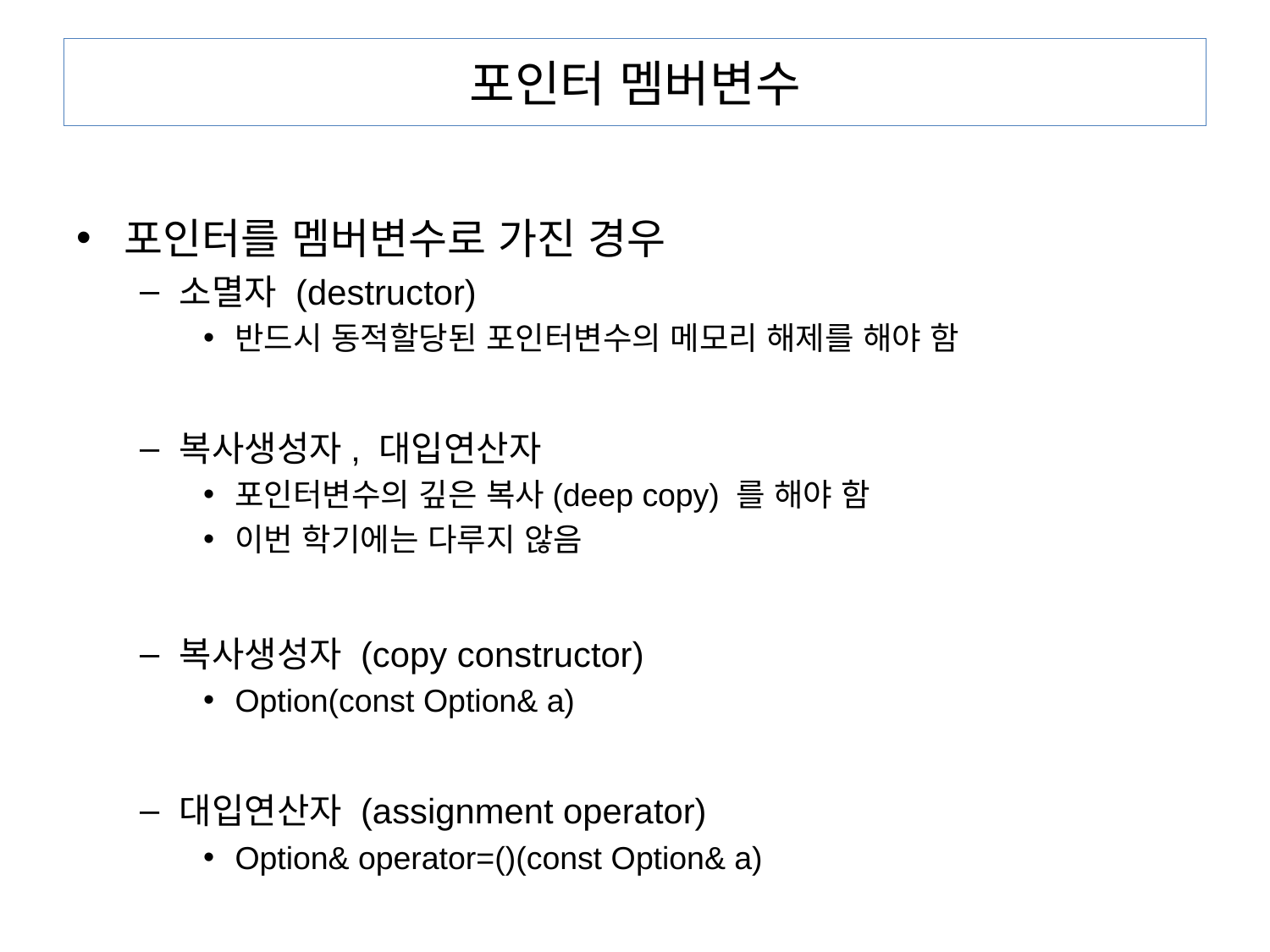

# 포인터 멤버변수

포인터를 멤버변수로 가진 경우
소멸자 (destructor)
반드시 동적할당된 포인터변수의 메모리 해제를 해야 함

복사생성자, 대입연산자
포인터변수의 깊은 복사(deep copy) 를 해야 함
이번 학기에는 다루지 않음

복사생성자 (copy constructor)
Option(const Option& a)

대입연산자 (assignment operator)
Option& operator=()(const Option& a)